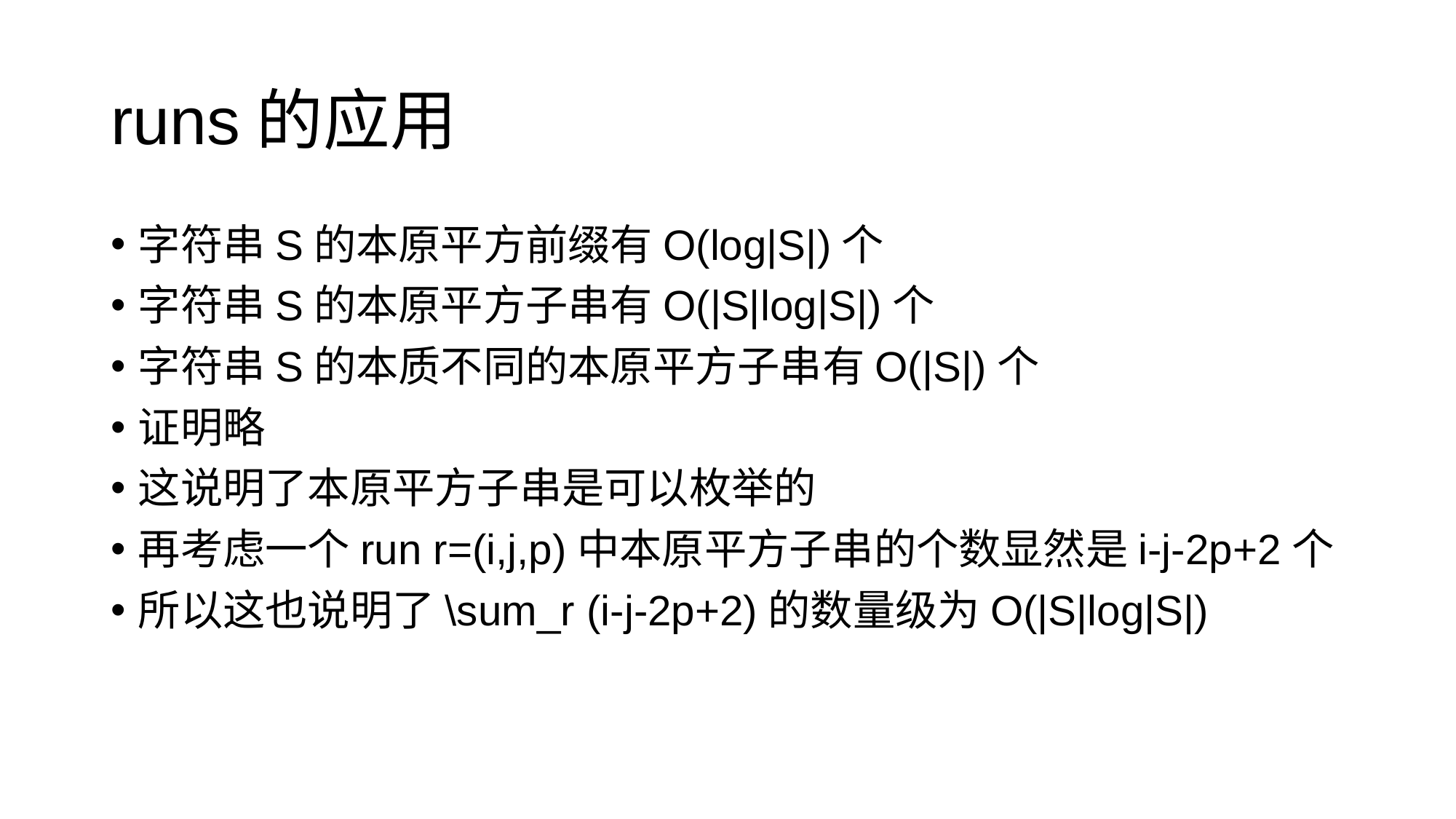

# runs的应用
字符串S的本原平方前缀有O(log|S|)个
字符串S的本原平方子串有O(|S|log|S|)个
字符串S的本质不同的本原平方子串有O(|S|)个
证明略
这说明了本原平方子串是可以枚举的
再考虑一个run r=(i,j,p)中本原平方子串的个数显然是i-j-2p+2个
所以这也说明了\sum_r (i-j-2p+2)的数量级为O(|S|log|S|)